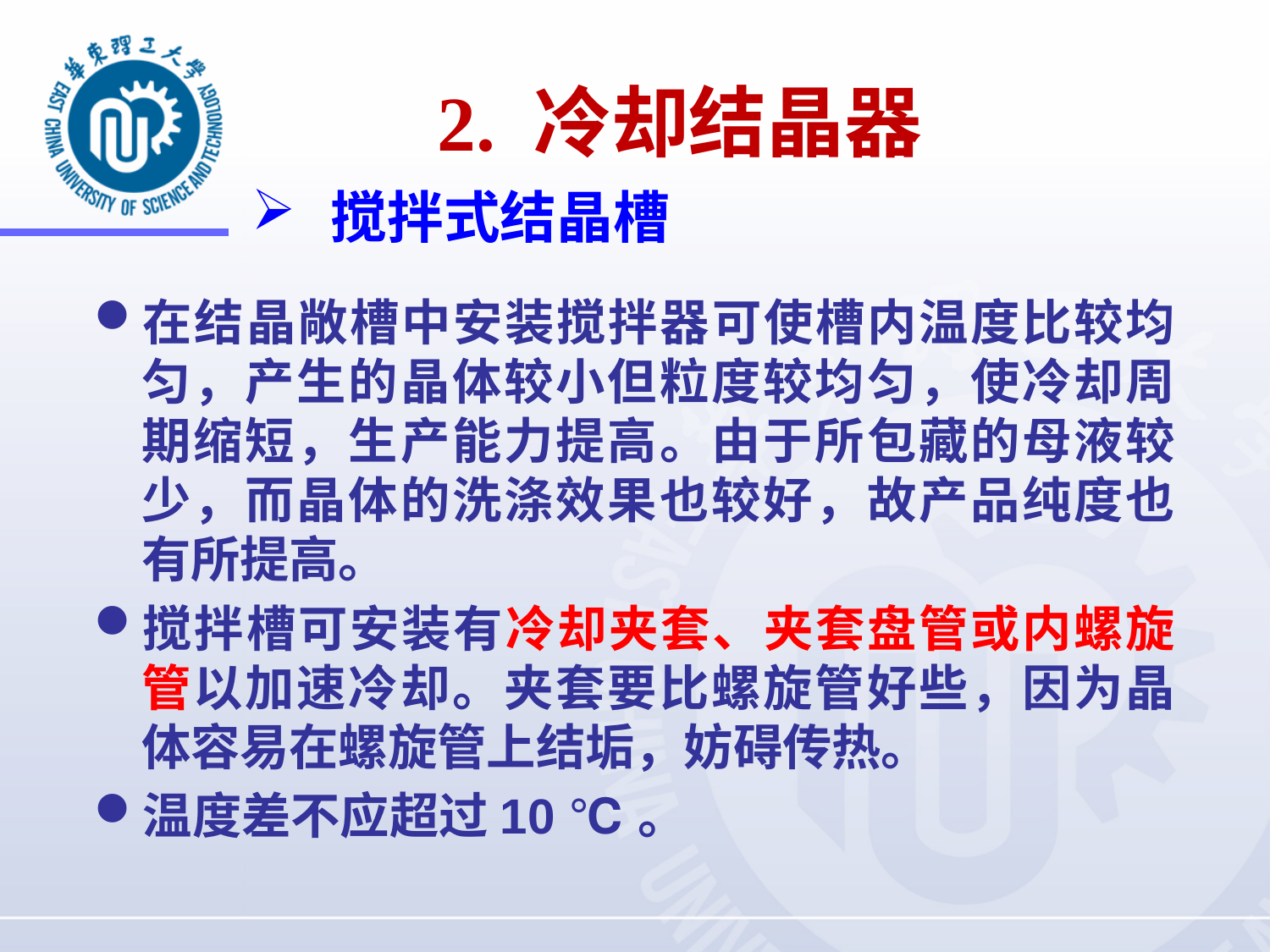

2. 冷却结晶器
# 搅拌式结晶槽
在结晶敞槽中安装搅拌器可使槽内温度比较均匀，产生的晶体较小但粒度较均匀，使冷却周期缩短，生产能力提高。由于所包藏的母液较少，而晶体的洗涤效果也较好，故产品纯度也有所提高。
搅拌槽可安装有冷却夹套、夹套盘管或内螺旋管以加速冷却。夹套要比螺旋管好些，因为晶体容易在螺旋管上结垢，妨碍传热。
温度差不应超过10 ℃。